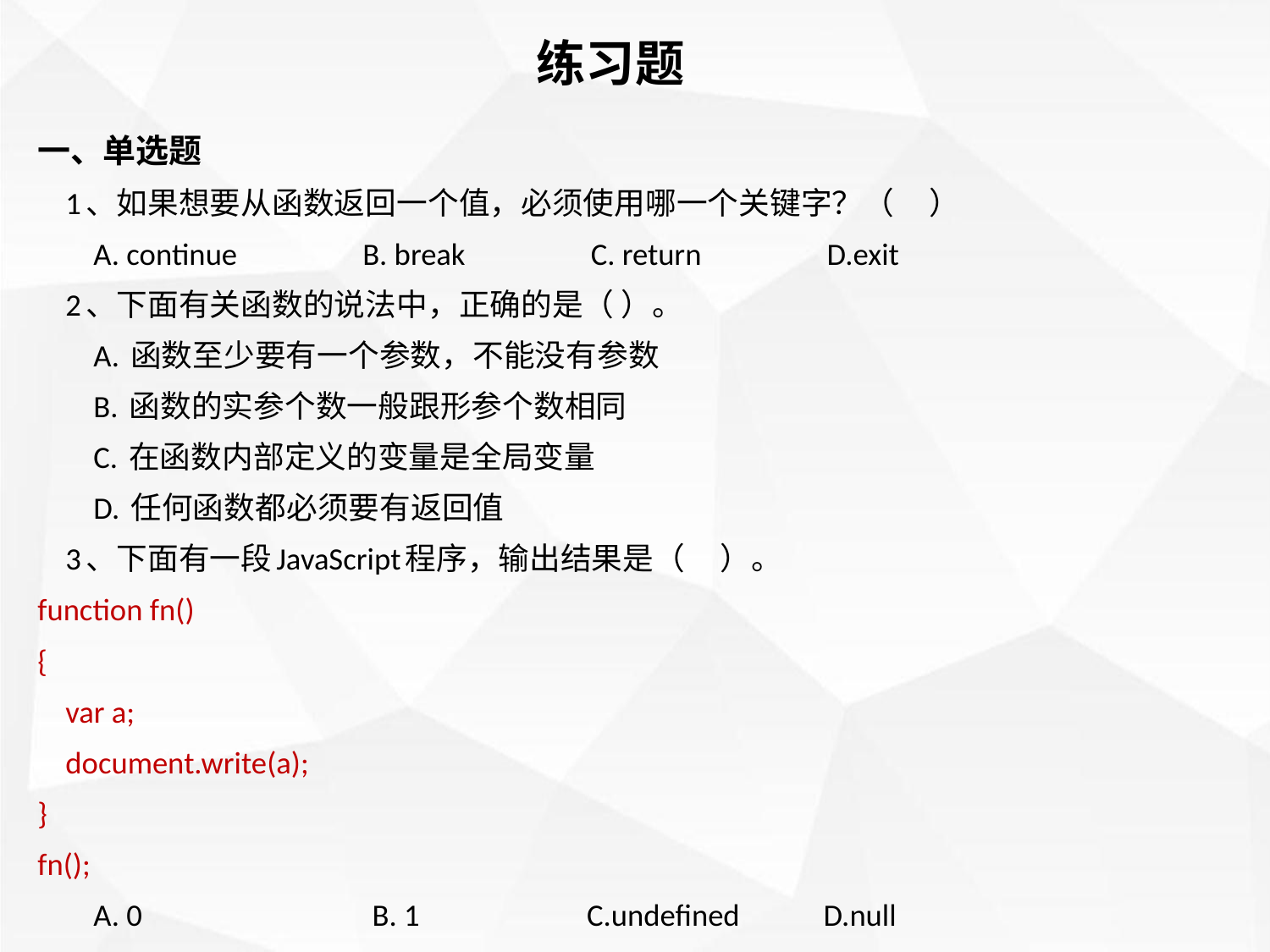

练习题
一、单选题
    1、如果想要从函数返回一个值，必须使用哪一个关键字？（     ）
        A. continue                  B. break                  C. return                  D.exit
    2、下面有关函数的说法中，正确的是（ ）。
        A. 函数至少要有一个参数，不能没有参数
        B. 函数的实参个数一般跟形参个数相同
        C. 在函数内部定义的变量是全局变量
        D. 任何函数都必须要有返回值
    3、下面有一段JavaScript程序，输出结果是（     ）。
function fn()
{
    var a;
    document.write(a);
}
fn();
        A. 0                                 B. 1                        C.undefined            D.null